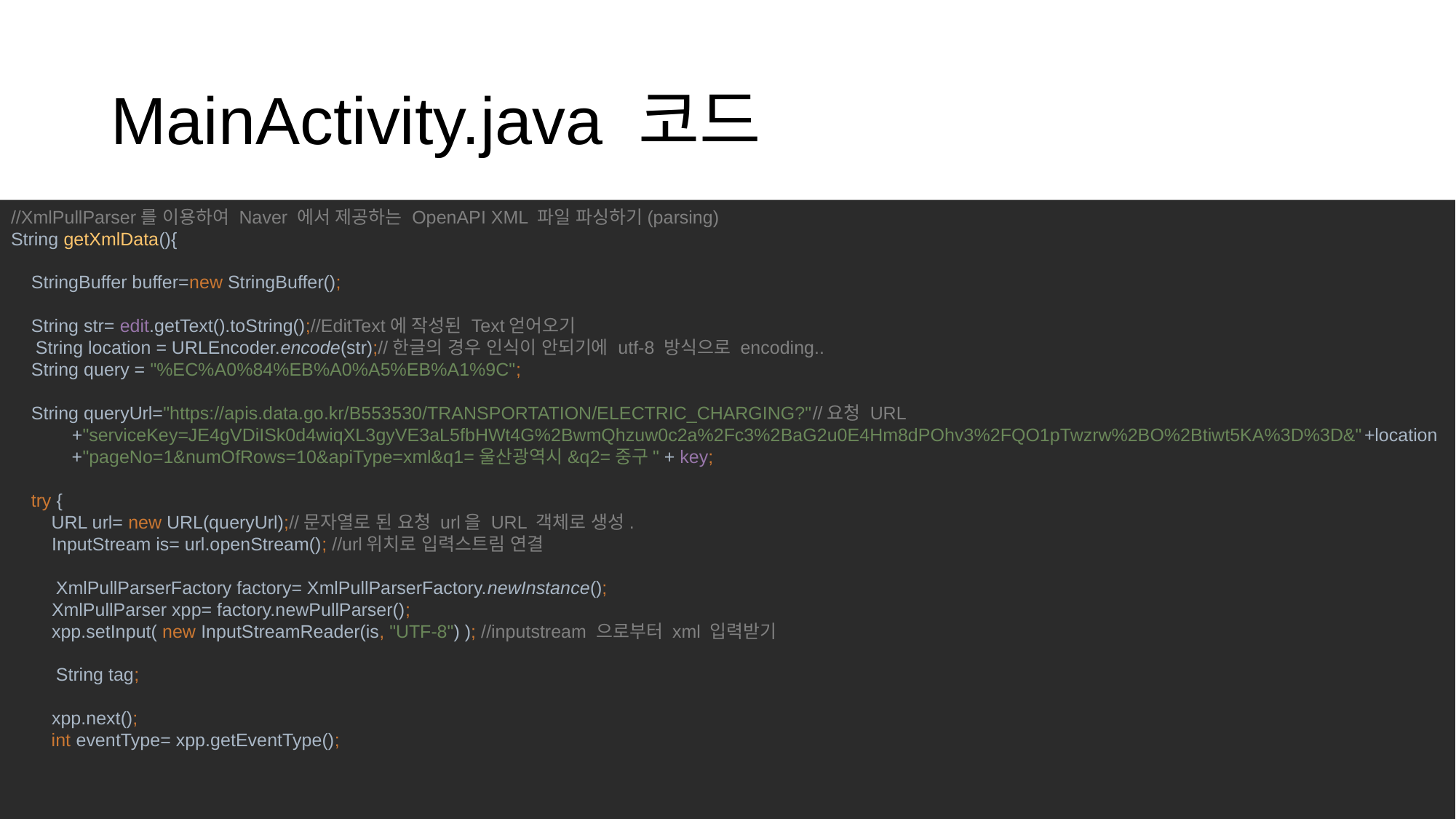

# MainActivity.java 코드
//XmlPullParser를 이용하여 Naver 에서 제공하는 OpenAPI XML 파일 파싱하기(parsing)
String getXmlData(){
    StringBuffer buffer=new StringBuffer();
    String str= edit.getText().toString();//EditText에 작성된 Text얻어오기
    String location = URLEncoder.encode(str);//한글의 경우 인식이 안되기에 utf-8 방식으로 encoding..
    String query = "%EC%A0%84%EB%A0%A5%EB%A1%9C";
    String queryUrl="https://apis.data.go.kr/B553530/TRANSPORTATION/ELECTRIC_CHARGING?"//요청 URL
            +"serviceKey=JE4gVDiISk0d4wiqXL3gyVE3aL5fbHWt4G%2BwmQhzuw0c2a%2Fc3%2BaG2u0E4Hm8dPOhv3%2FQO1pTwzrw%2BO%2Btiwt5KA%3D%3D&"+location
            +"pageNo=1&numOfRows=10&apiType=xml&q1=울산광역시&q2=중구" + key;
    try {
        URL url= new URL(queryUrl);//문자열로 된 요청 url을 URL 객체로 생성.
        InputStream is= url.openStream(); //url위치로 입력스트림 연결
        XmlPullParserFactory factory= XmlPullParserFactory.newInstance();
        XmlPullParser xpp= factory.newPullParser();
        xpp.setInput( new InputStreamReader(is, "UTF-8") ); //inputstream 으로부터 xml 입력받기
        String tag;
        xpp.next();
        int eventType= xpp.getEventType();